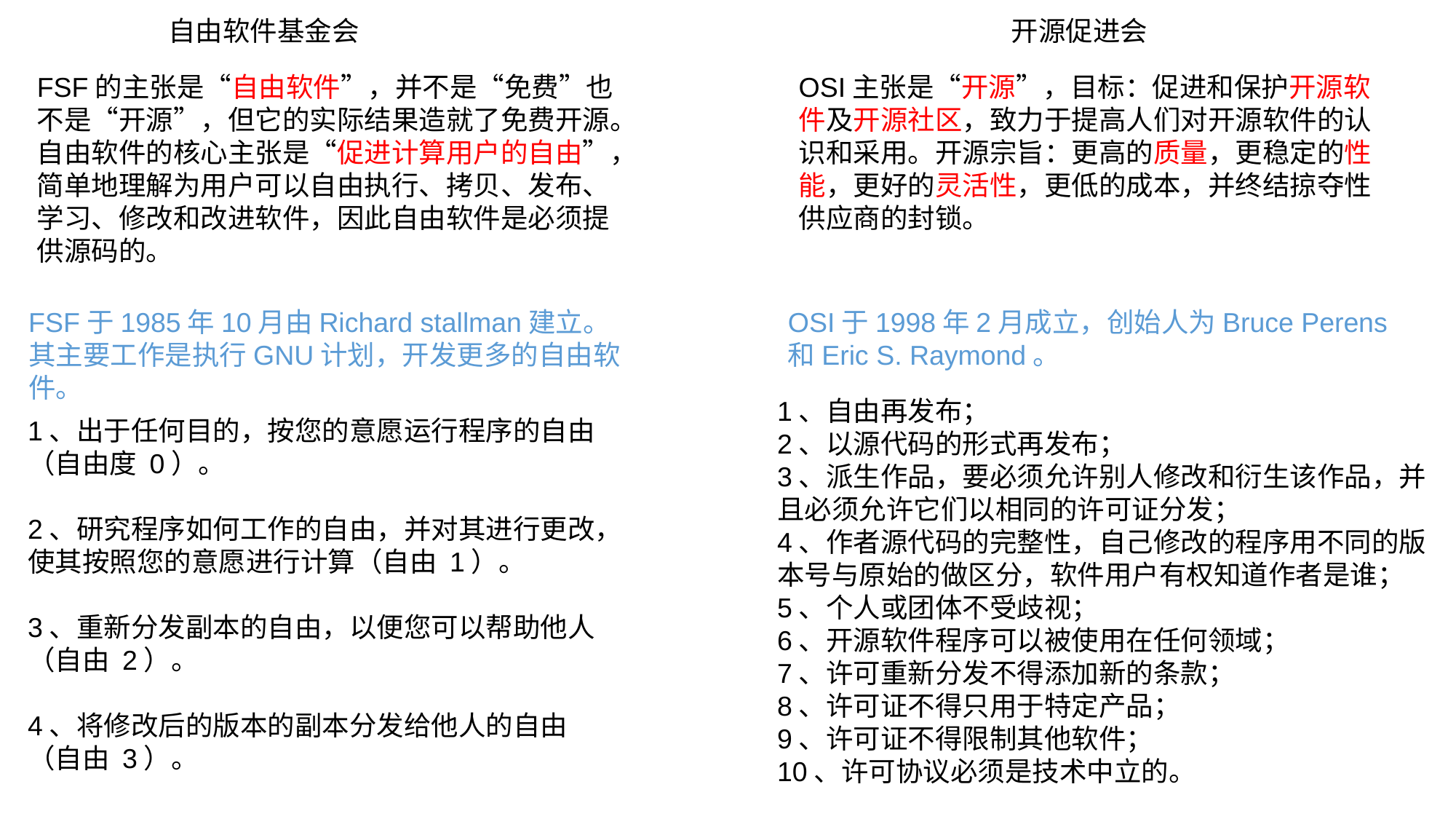

自由软件基金会
开源促进会
FSF的主张是“自由软件”，并不是“免费”也不是“开源”，但它的实际结果造就了免费开源。自由软件的核心主张是“促进计算用户的自由”，简单地理解为用户可以自由执行、拷贝、发布、学习、修改和改进软件，因此自由软件是必须提供源码的。
OSI主张是“开源”，目标：促进和保护开源软件及开源社区，致力于提高人们对开源软件的认识和采用。开源宗旨：更高的质量，更稳定的性能，更好的灵活性，更低的成本，并终结掠夺性供应商的封锁。
FSF于1985年10月由Richard stallman建立。其主要工作是执行GNU计划，开发更多的自由软件。
OSI于1998年2月成立，创始人为Bruce Perens和Eric S. Raymond。
1、自由再发布；
2、以源代码的形式再发布；
3、派生作品，要必须允许别人修改和衍生该作品，并且必须允许它们以相同的许可证分发；
4、作者源代码的完整性，自己修改的程序用不同的版本号与原始的做区分，软件用户有权知道作者是谁；
5、个人或团体不受歧视；
6、开源软件程序可以被使用在任何领域；
7、许可重新分发不得添加新的条款；
8、许可证不得只用于特定产品；
9、许可证不得限制其他软件；
10、许可协议必须是技术中立的。
1、出于任何目的，按您的意愿运行程序的自由（自由度 0）。

2、研究程序如何工作的自由，并对其进行更改，使其按照您的意愿进行计算（自由 1）。

3、重新分发副本的自由，以便您可以帮助他人（自由 2）。

4、将修改后的版本的副本分发给他人的自由（自由 3）。